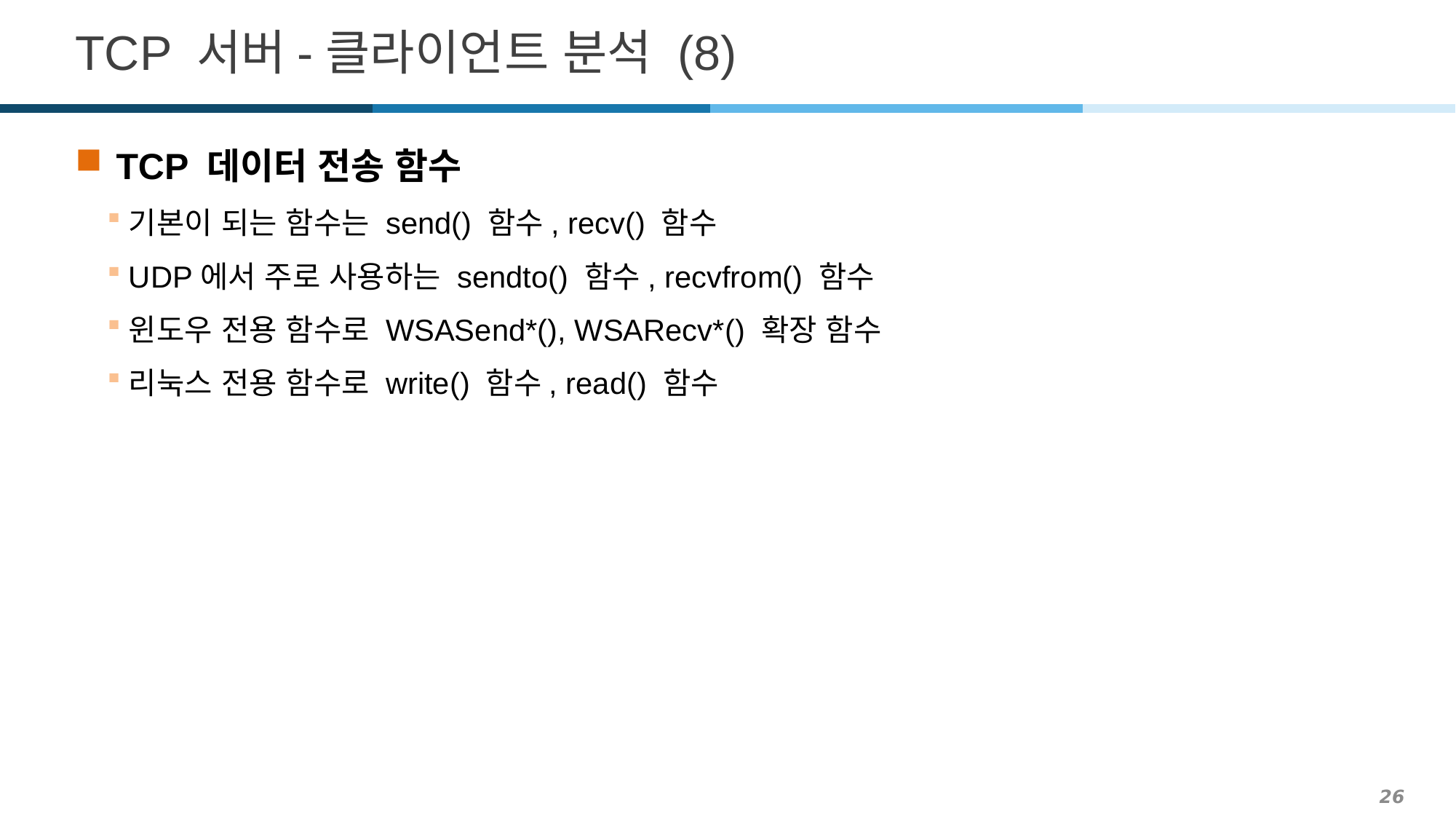

# TCP 서버-클라이언트 분석 (8)
TCP 데이터 전송 함수
기본이 되는 함수는 send() 함수, recv() 함수
UDP에서 주로 사용하는 sendto() 함수, recvfrom() 함수
윈도우 전용 함수로 WSASend*(), WSARecv*() 확장 함수
리눅스 전용 함수로 write() 함수, read() 함수